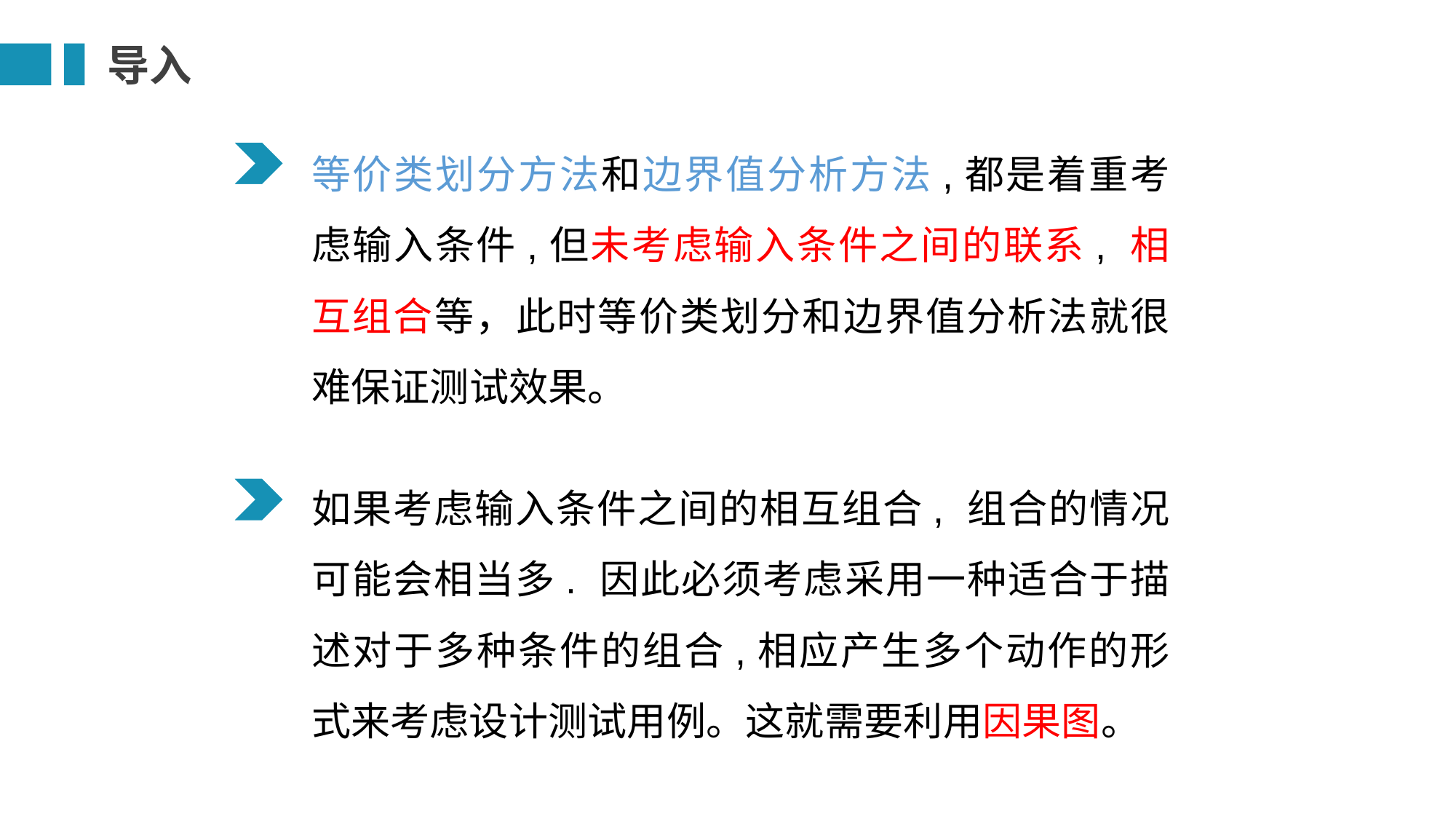

导入

等价类划分方法和边界值分析方法,都是着重考虑输入条件,但未考虑输入条件之间的联系, 相互组合等，此时等价类划分和边界值分析法就很难保证测试效果。

如果考虑输入条件之间的相互组合, 组合的情况可能会相当多. 因此必须考虑采用一种适合于描述对于多种条件的组合,相应产生多个动作的形式来考虑设计测试用例。这就需要利用因果图。

64